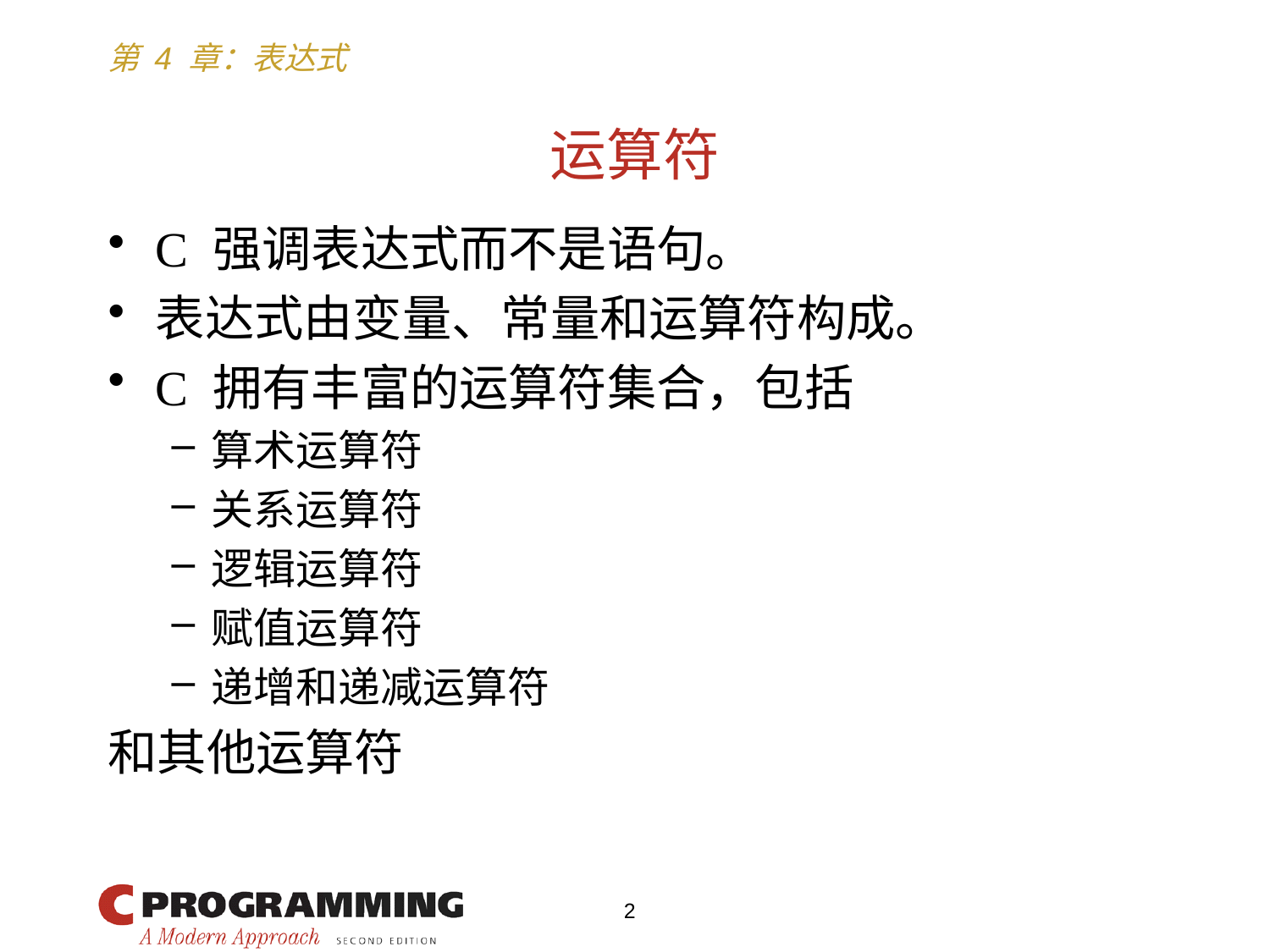

# 运算符
C 强调表达式而不是语句。
表达式由变量、常量和运算符构成。
C 拥有丰富的运算符集合，包括
算术运算符
关系运算符
逻辑运算符
赋值运算符
递增和递减运算符
和其他运算符

2